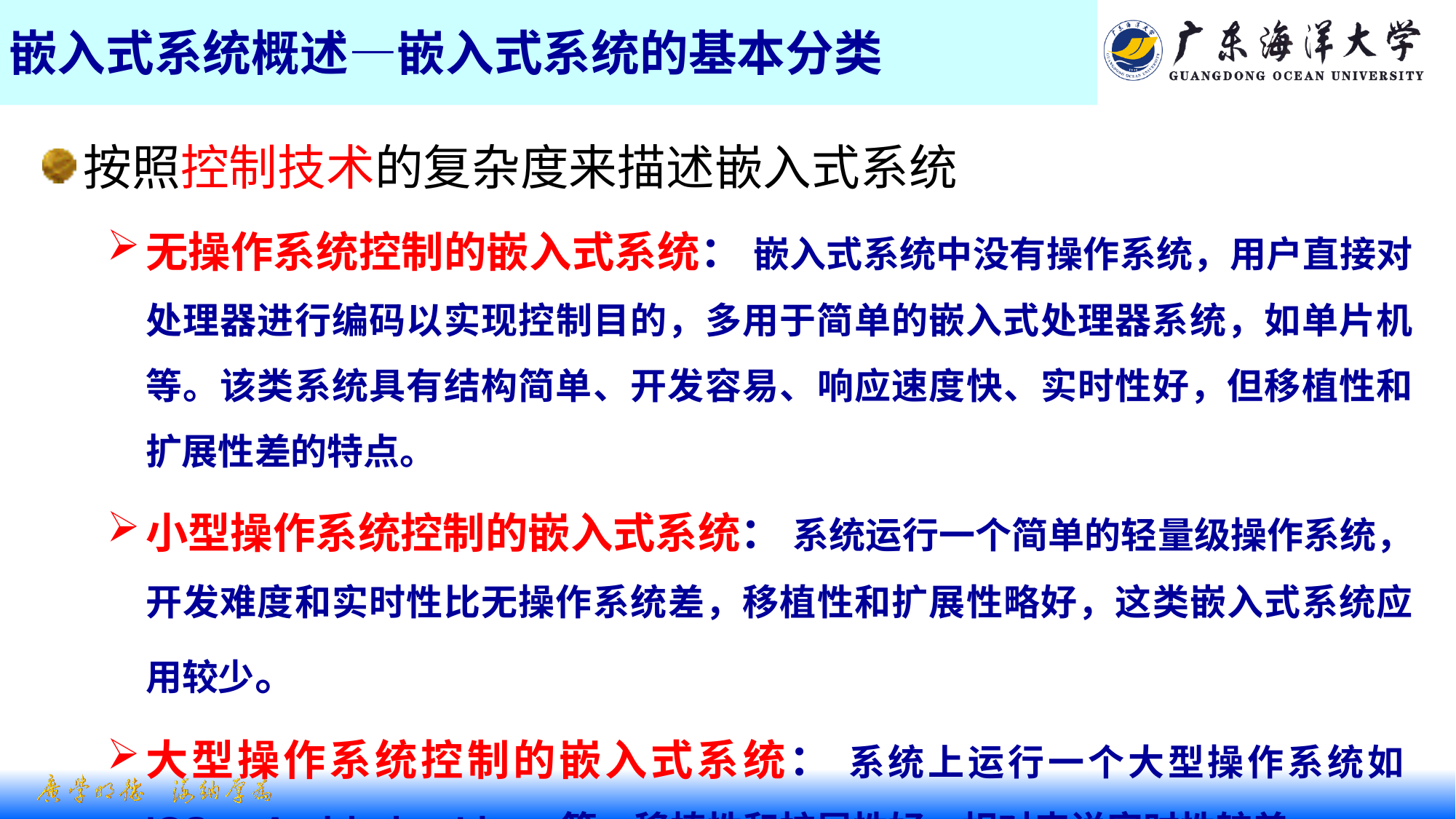

# 嵌入式系统概述—嵌入式系统的基本分类
按照控制技术的复杂度来描述嵌入式系统
无操作系统控制的嵌入式系统： 嵌入式系统中没有操作系统，用户直接对处理器进行编码以实现控制目的，多用于简单的嵌入式处理器系统，如单片机等。该类系统具有结构简单、开发容易、响应速度快、实时性好，但移植性和扩展性差的特点。
小型操作系统控制的嵌入式系统： 系统运行一个简单的轻量级操作系统，开发难度和实时性比无操作系统差，移植性和扩展性略好，这类嵌入式系统应用较少。
大型操作系统控制的嵌入式系统： 系统上运行一个大型操作系统如IOS、Andriod、Linux等，移植性和扩展性好，相对来说实时性较差。

38